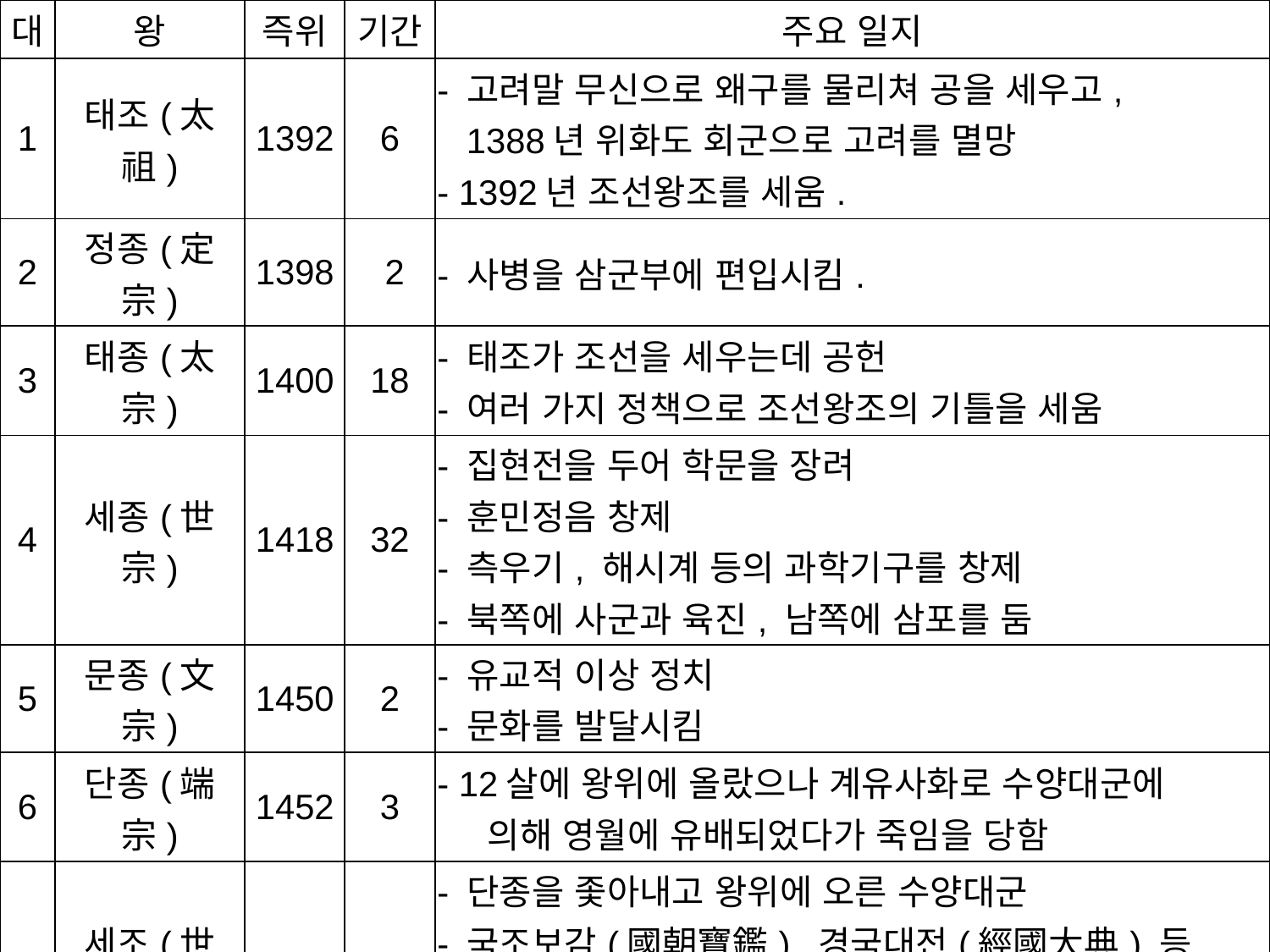

| 대 | 왕 | 즉위 | 기간 | 주요 일지 |
| --- | --- | --- | --- | --- |
| 1 | 태조(太祖) | 1392 | 6 | - 고려말 무신으로 왜구를 물리쳐 공을 세우고,   1388년 위화도 회군으로 고려를 멸망 - 1392년 조선왕조를 세움. |
| 2 | 정종(定宗) | 1398 | 2 | - 사병을 삼군부에 편입시킴. |
| 3 | 태종(太宗) | 1400 | 18 | - 태조가 조선을 세우는데 공헌 - 여러 가지 정책으로 조선왕조의 기틀을 세움 |
| 4 | 세종(世宗) | 1418 | 32 | - 집현전을 두어 학문을 장려 - 훈민정음 창제 - 측우기, 해시계 등의 과학기구를 창제 - 북쪽에 사군과 육진, 남쪽에 삼포를 둠 |
| 5 | 문종(文宗) | 1450 | 2 | - 유교적 이상 정치 - 문화를 발달시킴 |
| 6 | 단종(端宗) | 1452 | 3 | - 12살에 왕위에 올랐으나 계유사화로 수양대군에 의해 영월에 유배되었다가 죽임을 당함 |
| 7 | 세조(世祖) | 1455 | 13 | - 단종을 좇아내고 왕위에 오른 수양대군 - 국조보감(國朝寶鑑), 경국대전(經國大典) 등   을 편찬 - 관제 개혁 |